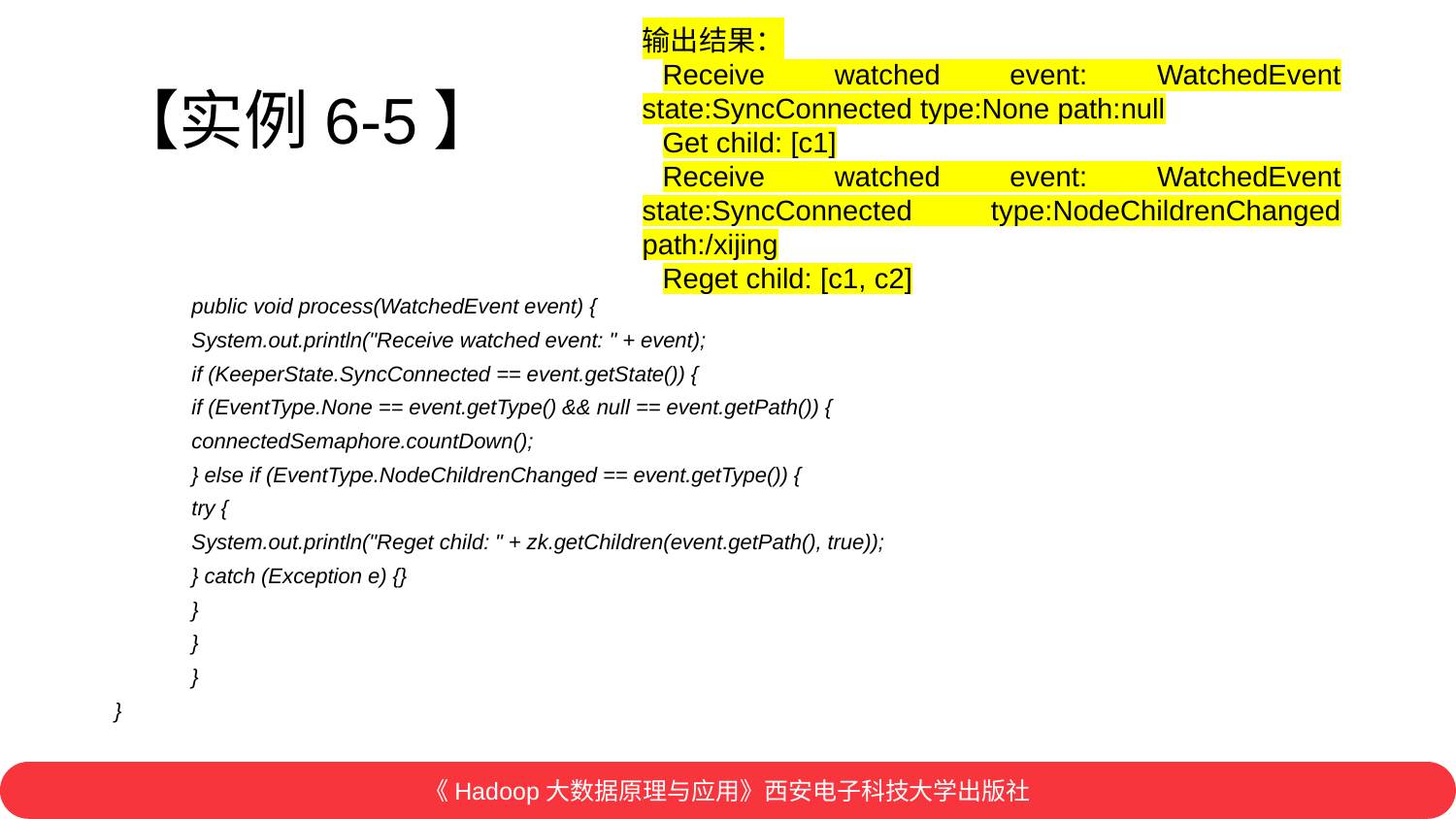

输出结果：
Receive watched event: WatchedEvent state:SyncConnected type:None path:null
Get child: [c1]
Receive watched event: WatchedEvent state:SyncConnected type:NodeChildrenChanged path:/xijing
Reget child: [c1, c2]
# 【实例6-5】

	public void process(WatchedEvent event) {
		System.out.println("Receive watched event: " + event);
		if (KeeperState.SyncConnected == event.getState()) {
			if (EventType.None == event.getType() && null == event.getPath()) {
				connectedSemaphore.countDown();
			} else if (EventType.NodeChildrenChanged == event.getType()) {
				try {
					System.out.println("Reget child: " + zk.getChildren(event.getPath(), true));
				} catch (Exception e) {}
			}
		}
	}
}